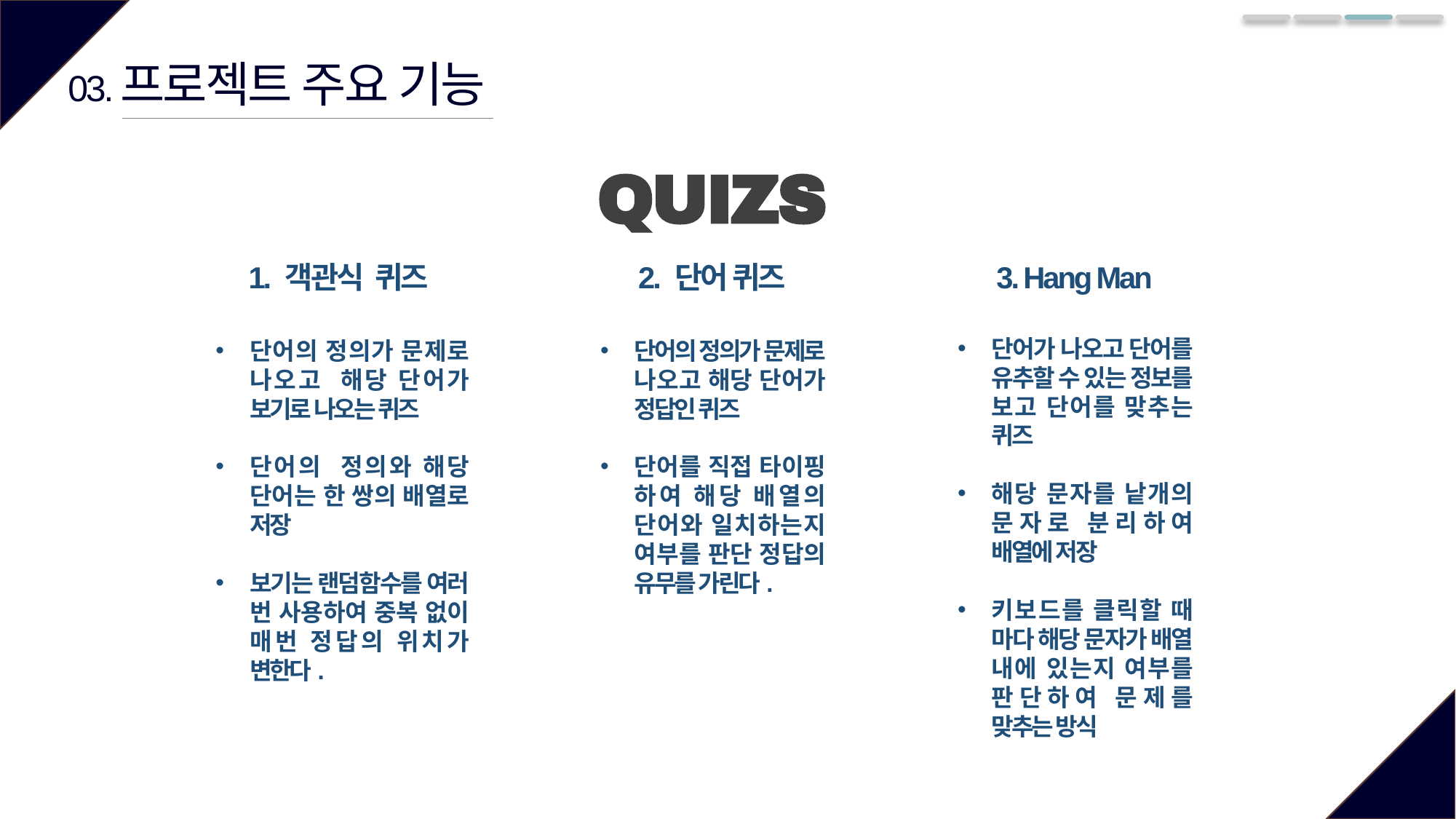

프로젝트 주요 기능
03.
QUIZS
1. 객관식  퀴즈
2. 단어 퀴즈
3. Hang Man
단어가 나오고 단어를 유추할 수 있는 정보를 보고 단어를 맞추는 퀴즈

해당 문자를 낱개의 문자로 분리하여 배열에 저장

키보드를 클릭할 때 마다 해당 문자가 배열 내에 있는지 여부를 판단하여 문제를 맞추는 방식
단어의 정의가 문제로 나오고  해당 단어가 보기로 나오는 퀴즈

단어의  정의와 해당 단어는 한 쌍의 배열로 저장

보기는 랜덤함수를 여러 번 사용하여 중복 없이 매번 정답의 위치가 변한다.
단어의 정의가 문제로 나오고 해당 단어가 정답인 퀴즈

단어를 직접 타이핑 하여 해당 배열의 단어와 일치하는지 여부를 판단 정답의 유무를 가린다.